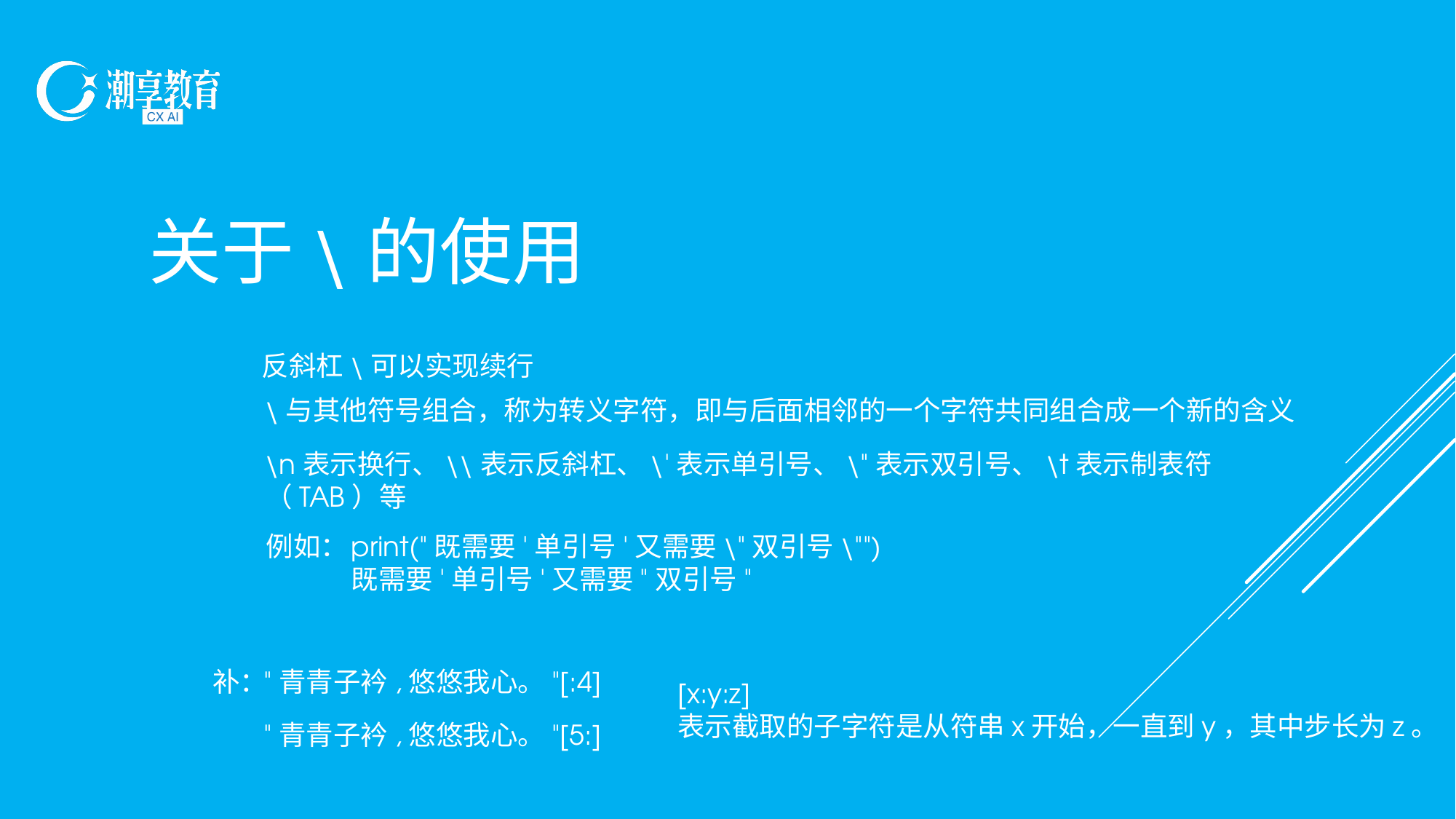

关于\的使用
反斜杠\可以实现续行
\与其他符号组合，称为转义字符，即与后面相邻的一个字符共同组合成一个新的含义
\n表示换行、\\表示反斜杠、\'表示单引号、\"表示双引号、\t表示制表符（TAB）等
例如：
print("既需要'单引号'又需要\"双引号\"")
既需要'单引号'又需要"双引号"
补：
"青青子衿,悠悠我心。"[:4]
[x:y:z]
表示截取的子字符是从符串x开始，一直到y，其中步长为z。
"青青子衿,悠悠我心。"[5:]